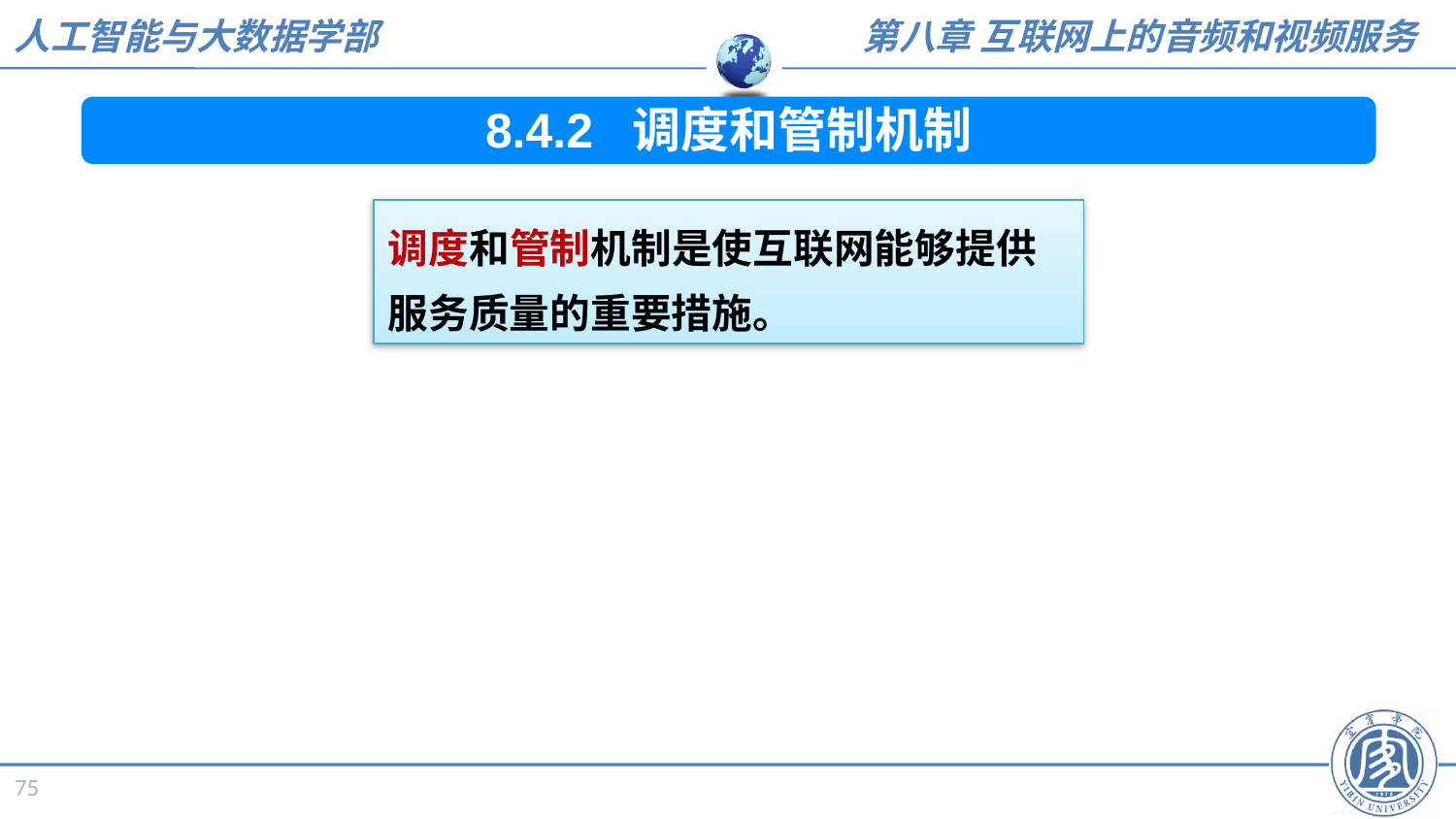

8.4.2  调度和管制机制

调度和管制机制是使互联网能够提供服务质量的重要措施。
75